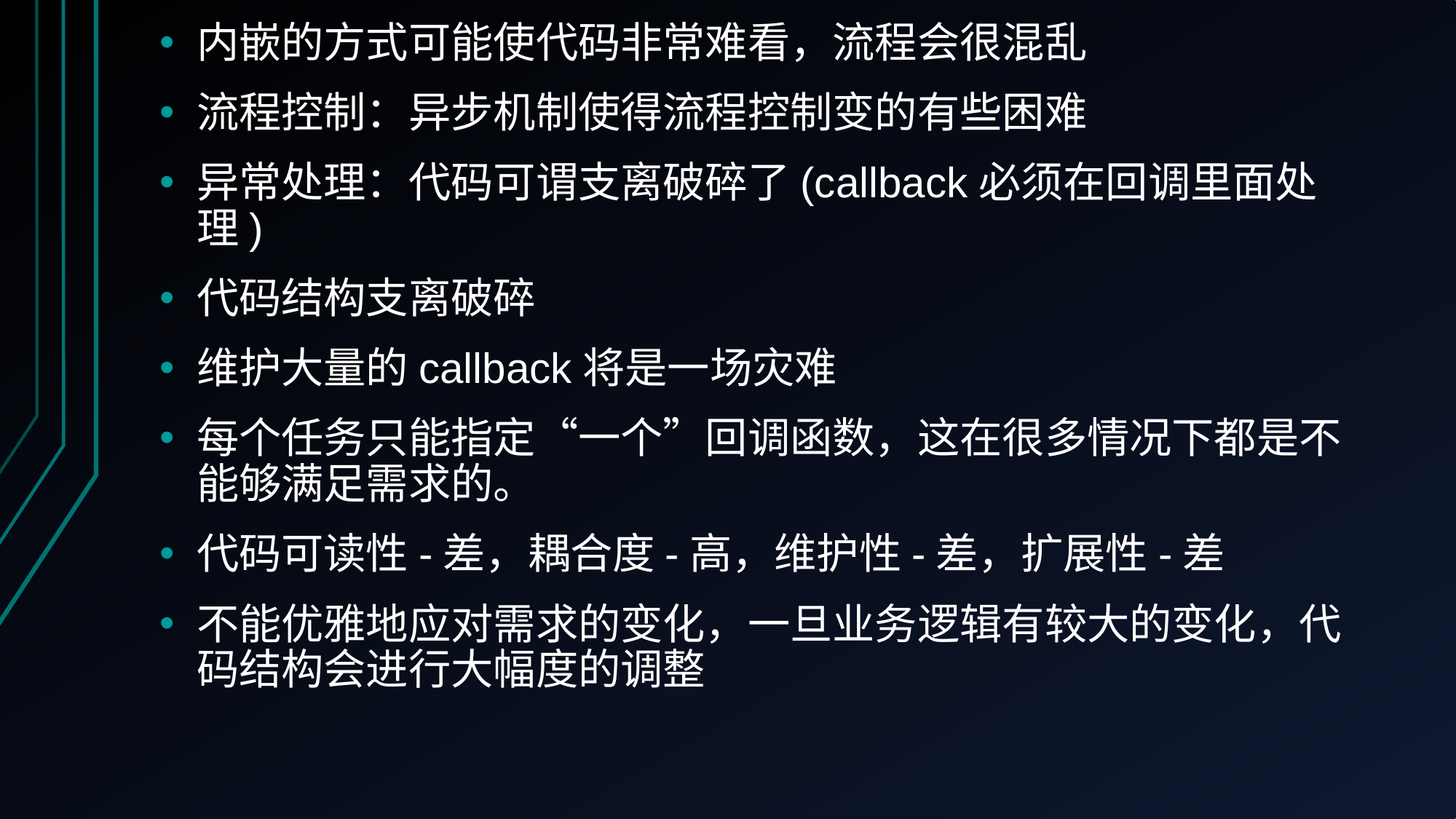

内嵌的方式可能使代码非常难看，流程会很混乱
流程控制：异步机制使得流程控制变的有些困难
异常处理：代码可谓支离破碎了(callback必须在回调里面处理)
代码结构支离破碎
维护大量的callback将是一场灾难
每个任务只能指定“一个”回调函数，这在很多情况下都是不能够满足需求的。
代码可读性-差，耦合度-高，维护性-差，扩展性-差
不能优雅地应对需求的变化，一旦业务逻辑有较大的变化，代码结构会进行大幅度的调整